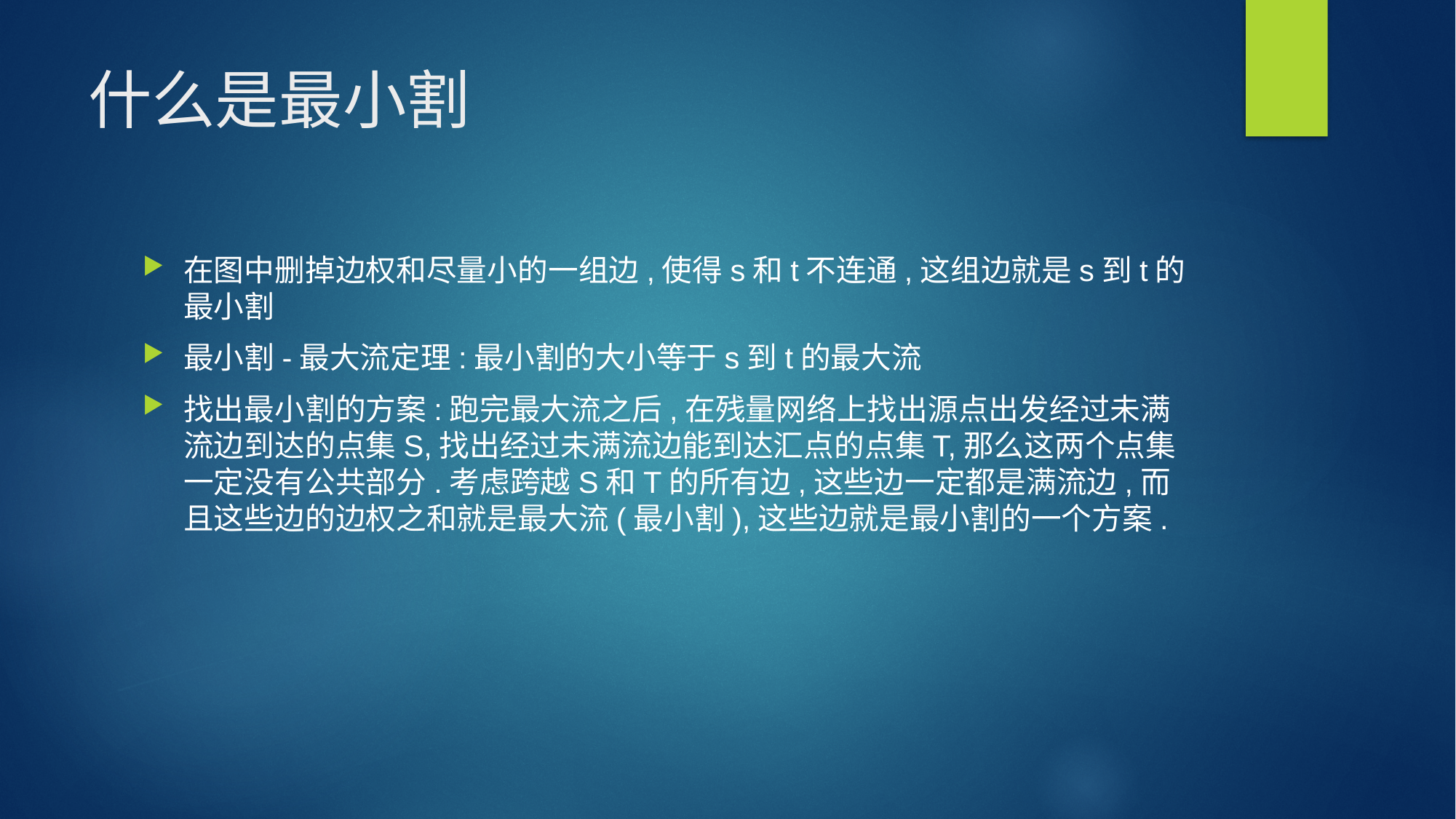

# 什么是最小割
在图中删掉边权和尽量小的一组边,使得s和t不连通,这组边就是s到t的最小割
最小割-最大流定理:最小割的大小等于s到t的最大流
找出最小割的方案:跑完最大流之后,在残量网络上找出源点出发经过未满流边到达的点集S,找出经过未满流边能到达汇点的点集T,那么这两个点集一定没有公共部分.考虑跨越S和T的所有边,这些边一定都是满流边,而且这些边的边权之和就是最大流(最小割),这些边就是最小割的一个方案.